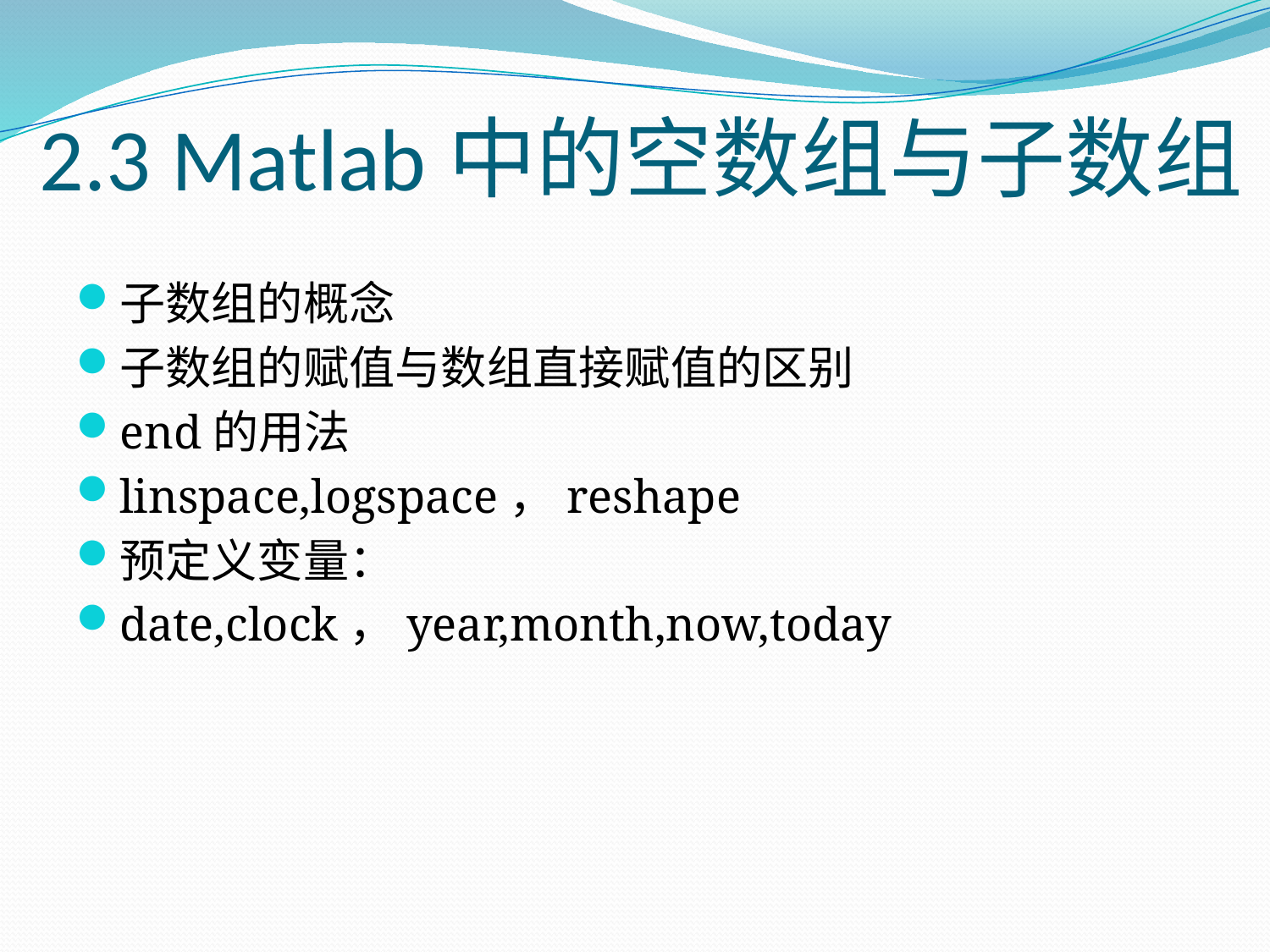

# 2.3 Matlab中的空数组与子数组
子数组的概念
子数组的赋值与数组直接赋值的区别
end的用法
linspace,logspace，reshape
预定义变量：
date,clock，year,month,now,today